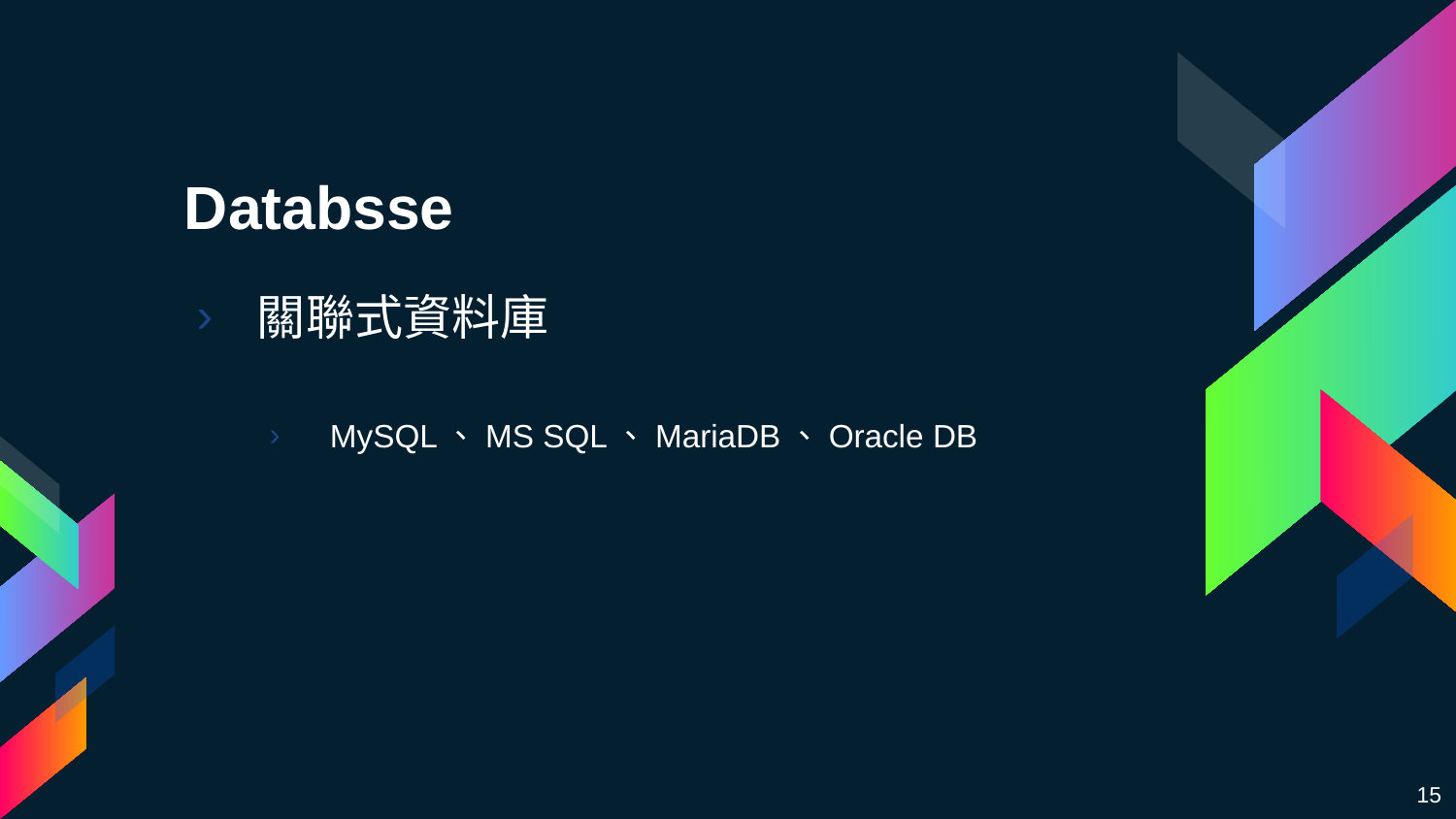

# Databsse
關聯式資料庫

MySQL、MS SQL、MariaDB、Oracle DB

15